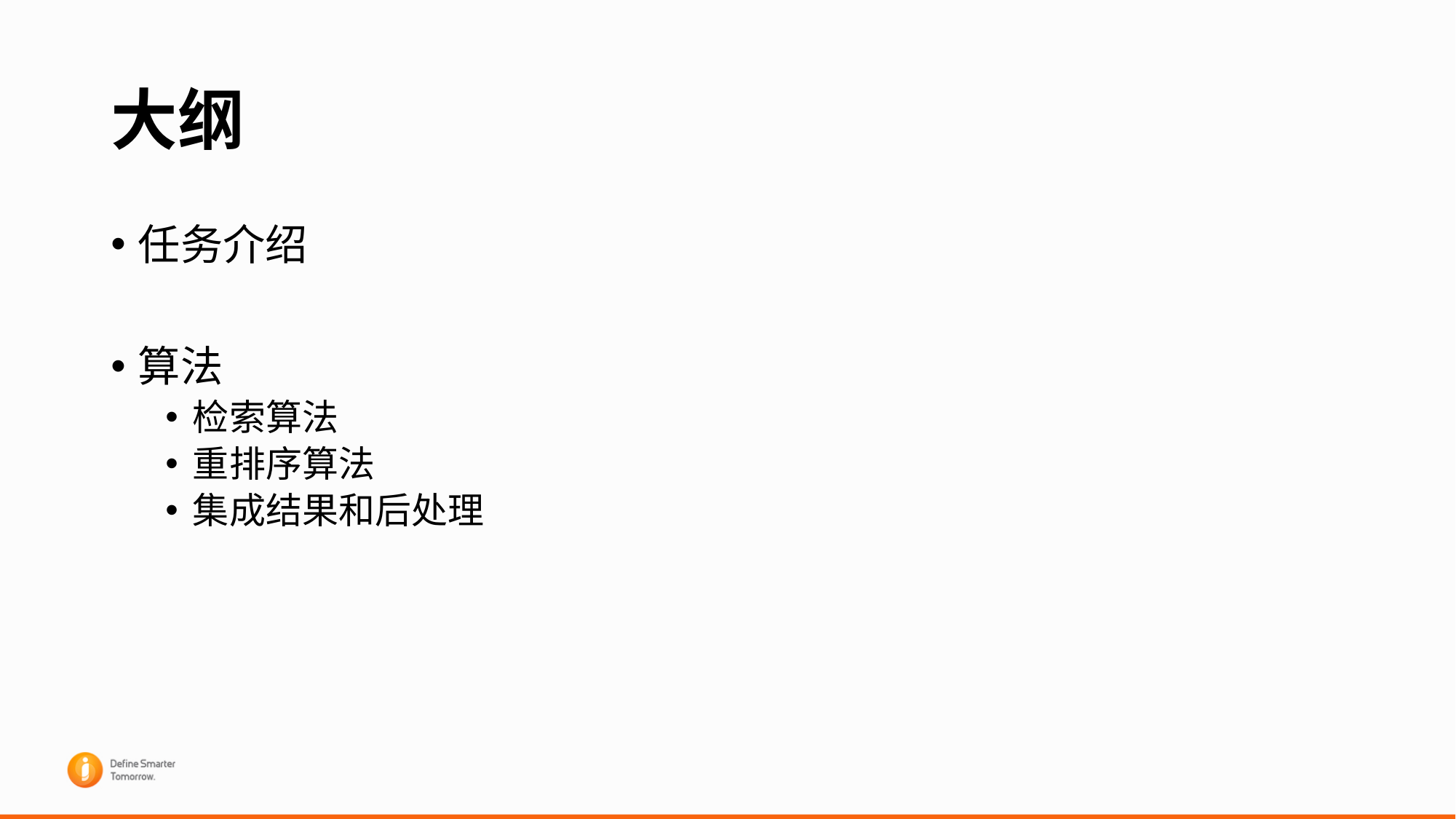

# 大纲
任务介绍

算法
检索算法
重排序算法
集成结果和后处理